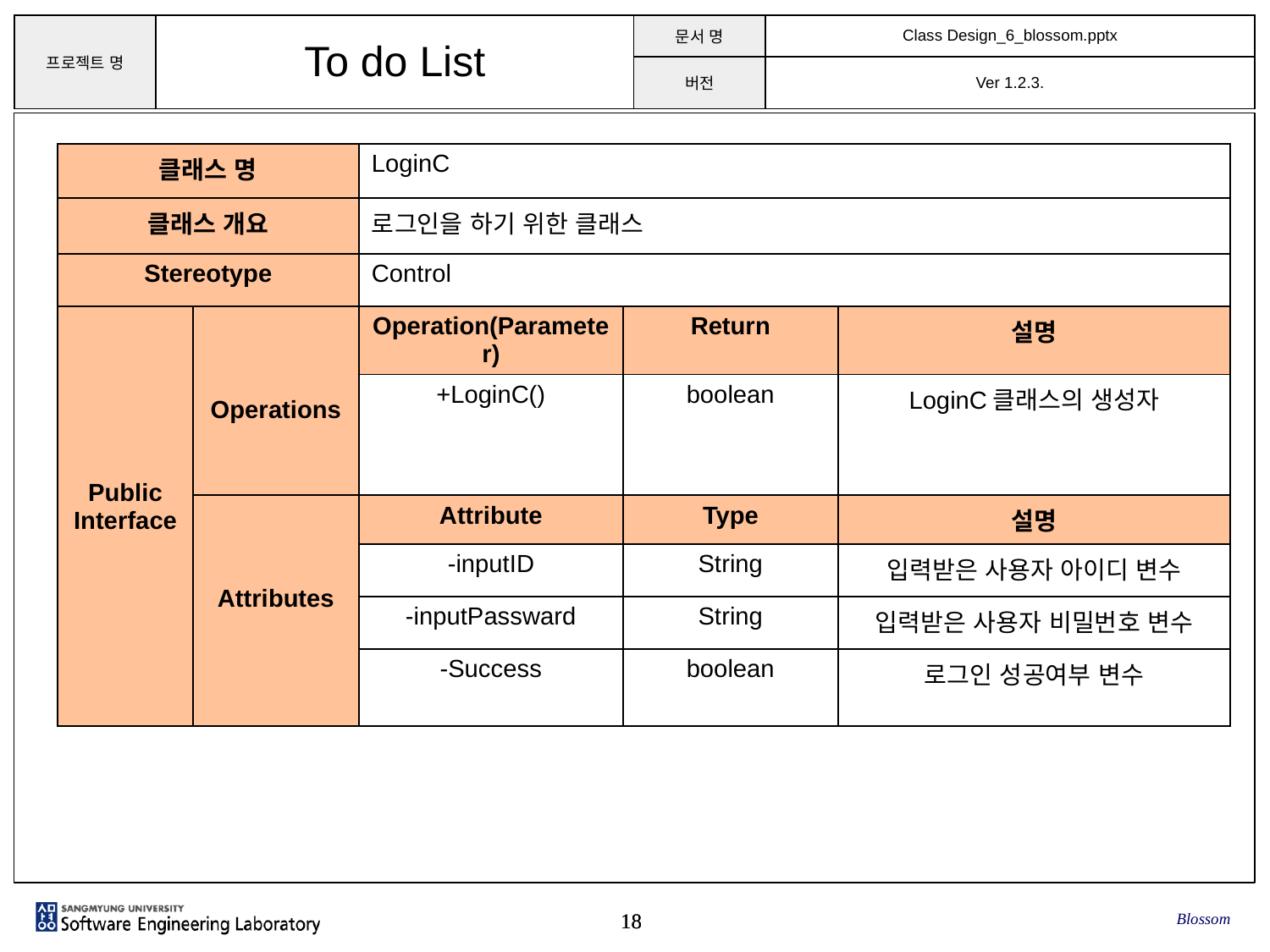

| 클래스 명 |  | LoginC |  |  |
| --- | --- | --- | --- | --- |
| 클래스 개요 |  | 로그인을 하기 위한 클래스 |  |  |
| Stereotype |  | Control |  |  |
| Public Interface | Operations | Operation(Parameter) | Return | 설명 |
|  |  | +LoginC() | boolean | LoginC클래스의 생성자 |
|  | Attributes | Attribute | Type | 설명 |
|  |  | -inputID | String | 입력받은 사용자 아이디 변수 |
|  |  | -inputPassward | String | 입력받은 사용자 비밀번호 변수 |
|  |  | -Success | boolean | 로그인 성공여부 변수 |
Blossom